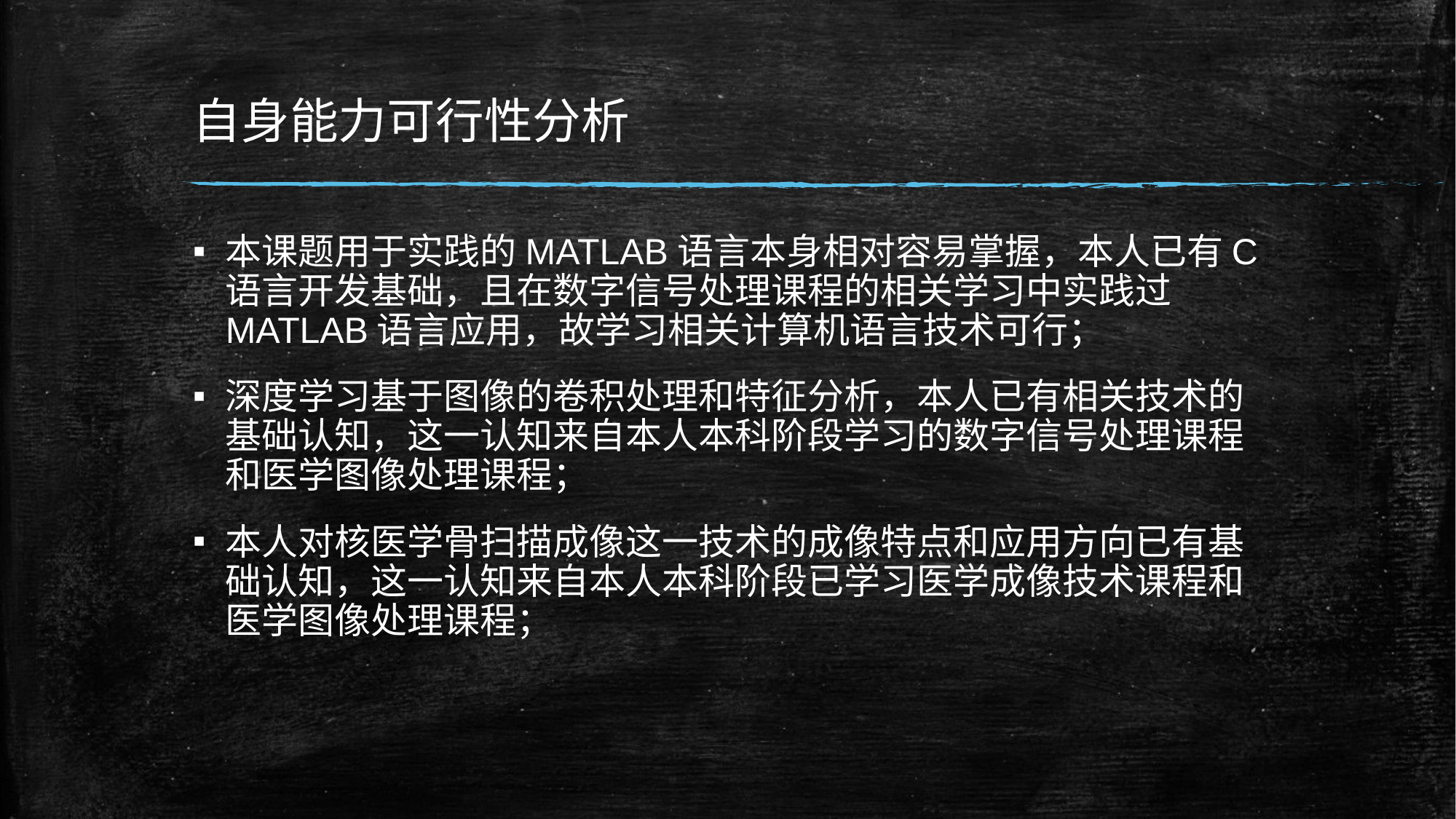

# 自身能力可行性分析
本课题用于实践的MATLAB语言本身相对容易掌握，本人已有C语言开发基础，且在数字信号处理课程的相关学习中实践过MATLAB语言应用，故学习相关计算机语言技术可行；
深度学习基于图像的卷积处理和特征分析，本人已有相关技术的基础认知，这一认知来自本人本科阶段学习的数字信号处理课程和医学图像处理课程；
本人对核医学骨扫描成像这一技术的成像特点和应用方向已有基础认知，这一认知来自本人本科阶段已学习医学成像技术课程和医学图像处理课程；